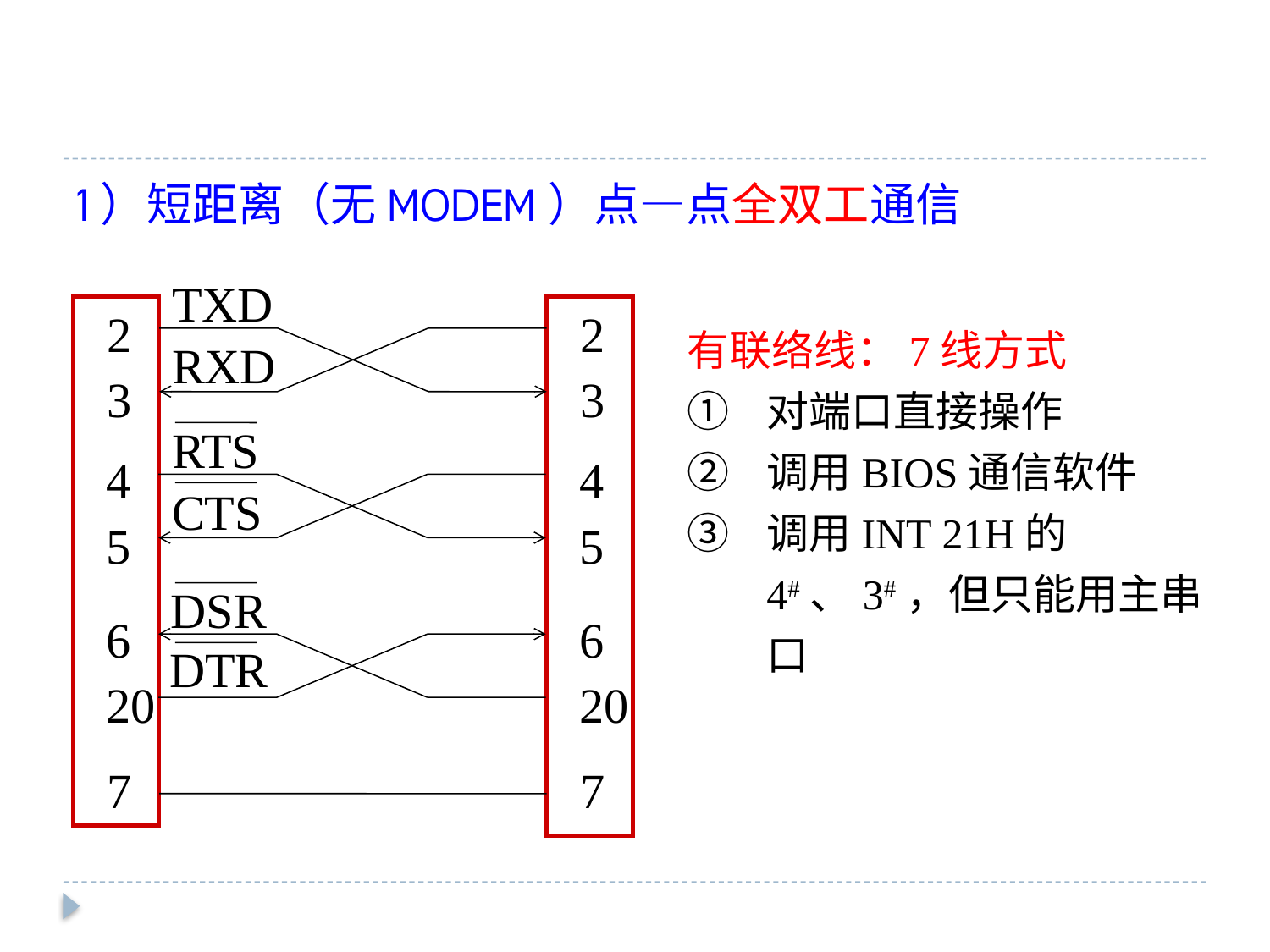

1）短距离（无MODEM）点—点全双工通信
TXD
2
2

RXD

3
3

RTS
4
4

CTS

5
5

DSR

6
6
DTR

20
20

7
7

有联络线：7线方式
对端口直接操作
调用BIOS通信软件
调用INT 21H的4#、3#，但只能用主串口